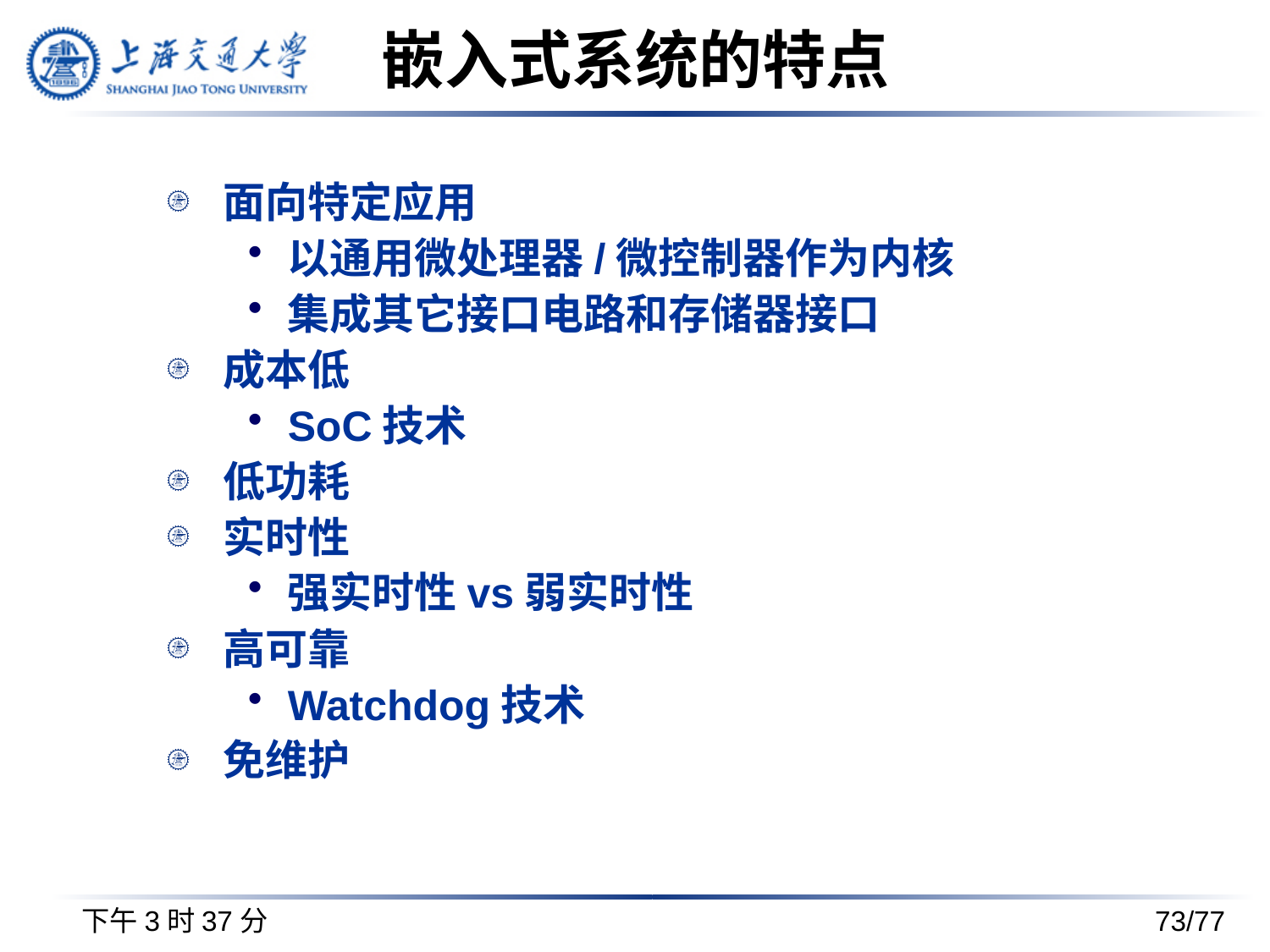

# 嵌入式系统的特点
面向特定应用
以通用微处理器/微控制器作为内核
集成其它接口电路和存储器接口
成本低
SoC技术
低功耗
实时性
强实时性vs弱实时性
高可靠
Watchdog技术
免维护
下午3时37分
73/77